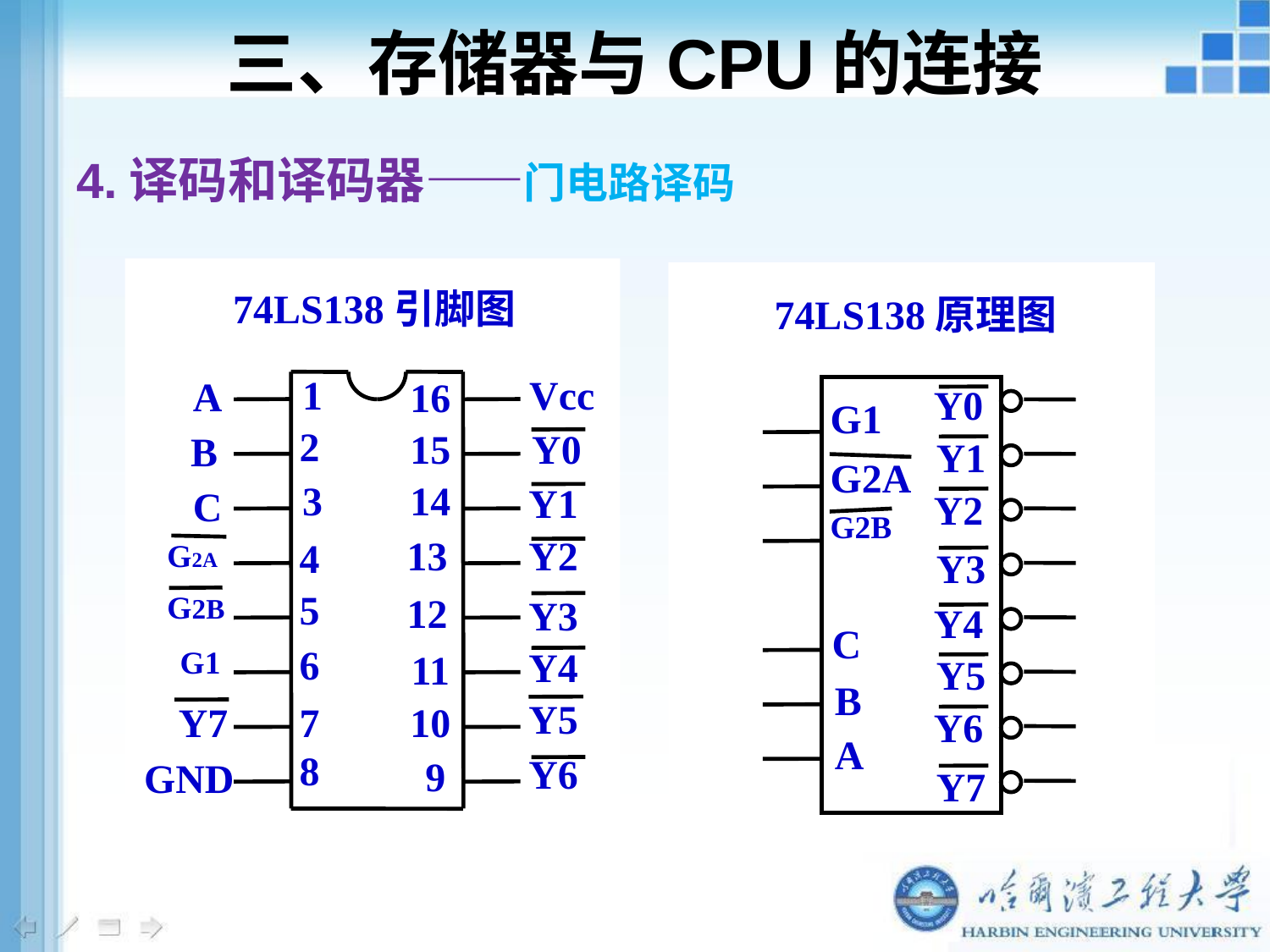

三、存储器与CPU的连接
4.译码和译码器——门电路译码

74LS138引脚图
74LS138原理图
1
Vcc
A

16

Y0

G1

2
15
Y0
B

Y1

G2A

3
14
Y1
C

Y2

G2B

13
Y2
4
G2A

Y3

5
12
G2B

Y3

Y4

C
6
G1
Y4
11

Y5

B
Y5
Y7
7
10

Y6

A
8
Y6
9
GND

Y7